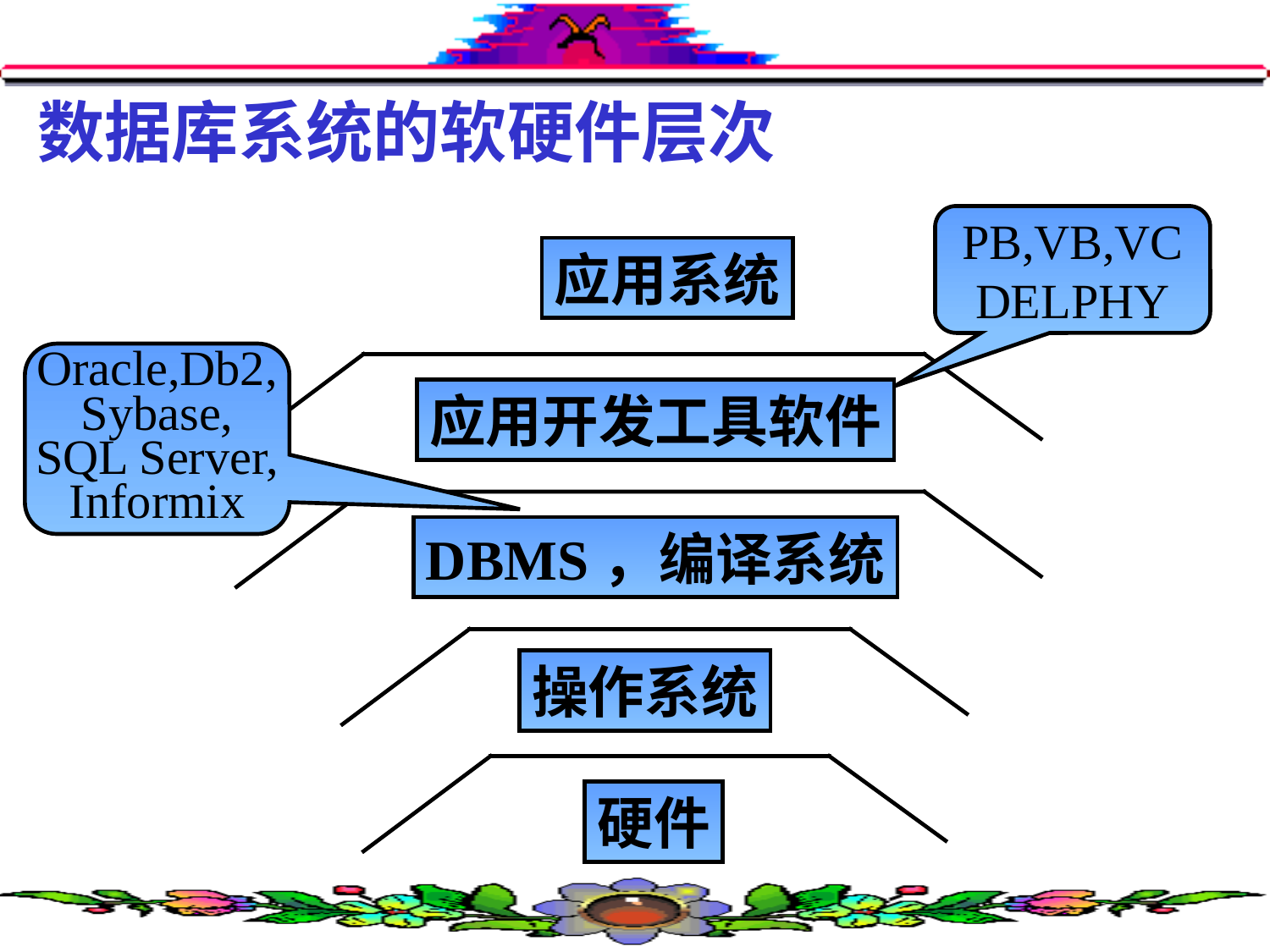

# 数据库系统的软硬件层次
PB,VB,VC
DELPHY
应用系统
Oracle,Db2,
Sybase,
SQL Server,
Informix

应用开发工具软件

DBMS，编译系统

操作系统

硬件